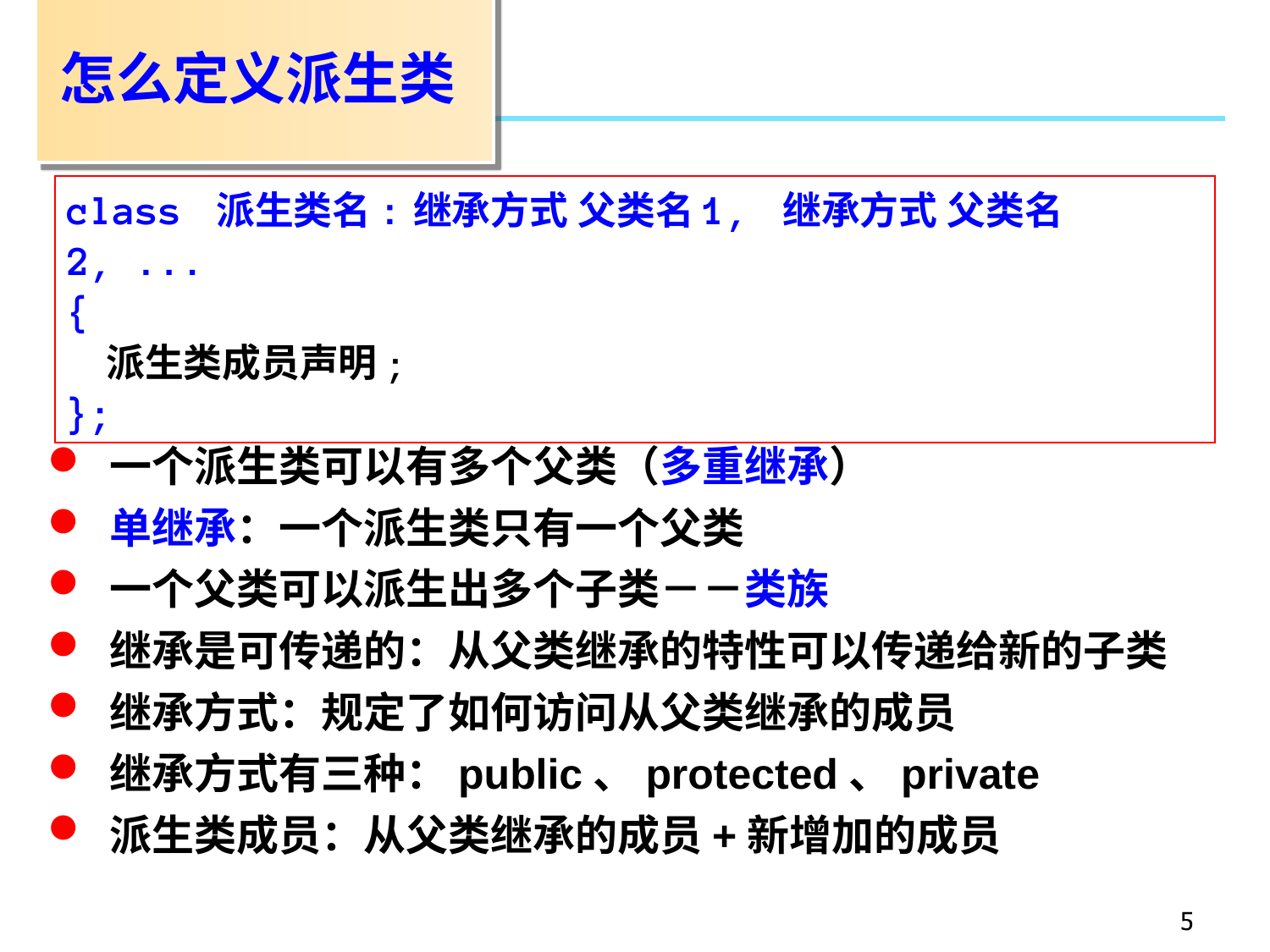

# 怎么定义派生类
class 派生类名:继承方式 父类名1, 继承方式 父类名2, ...
{
   派生类成员声明;
};
 一个派生类可以有多个父类（多重继承）
 单继承：一个派生类只有一个父类
 一个父类可以派生出多个子类－－类族
 继承是可传递的：从父类继承的特性可以传递给新的子类
 继承方式：规定了如何访问从父类继承的成员
 继承方式有三种：public、protected、private
 派生类成员：从父类继承的成员+新增加的成员
5